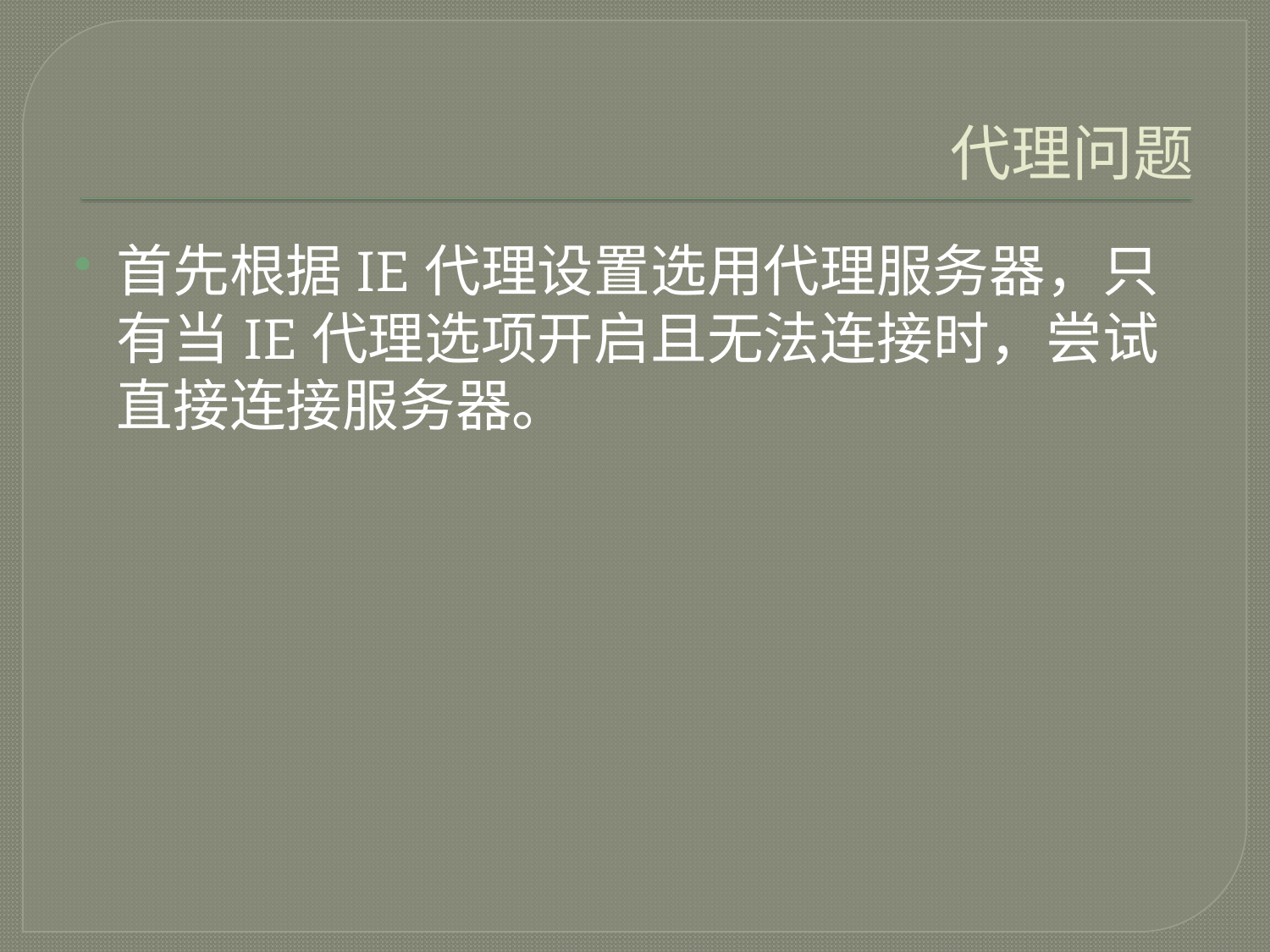

# 代理问题
首先根据IE代理设置选用代理服务器，只有当IE代理选项开启且无法连接时，尝试直接连接服务器。